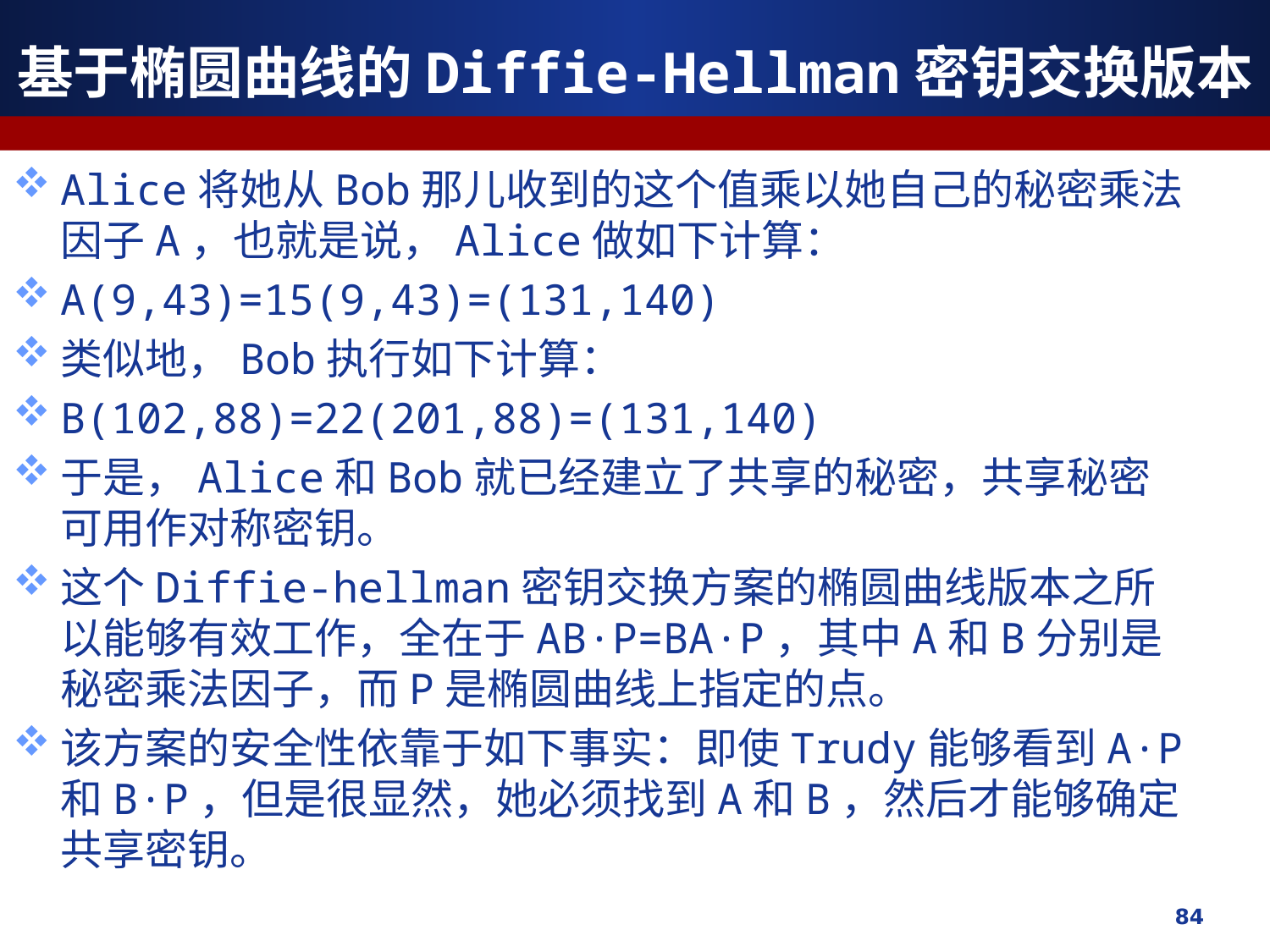

基于椭圆曲线的Diffie-Hellman密钥交换版本
Alice将她从Bob那儿收到的这个值乘以她自己的秘密乘法因子A，也就是说，Alice做如下计算：
A(9,43)=15(9,43)=(131,140)
类似地，Bob执行如下计算：
B(102,88)=22(201,88)=(131,140)
于是，Alice和Bob就已经建立了共享的秘密，共享秘密可用作对称密钥。
这个Diffie-hellman密钥交换方案的椭圆曲线版本之所以能够有效工作，全在于AB·P=BA·P，其中A和B分别是秘密乘法因子，而P是椭圆曲线上指定的点。
该方案的安全性依靠于如下事实：即使Trudy能够看到A·P和B·P，但是很显然，她必须找到A和B，然后才能够确定共享密钥。
84
84